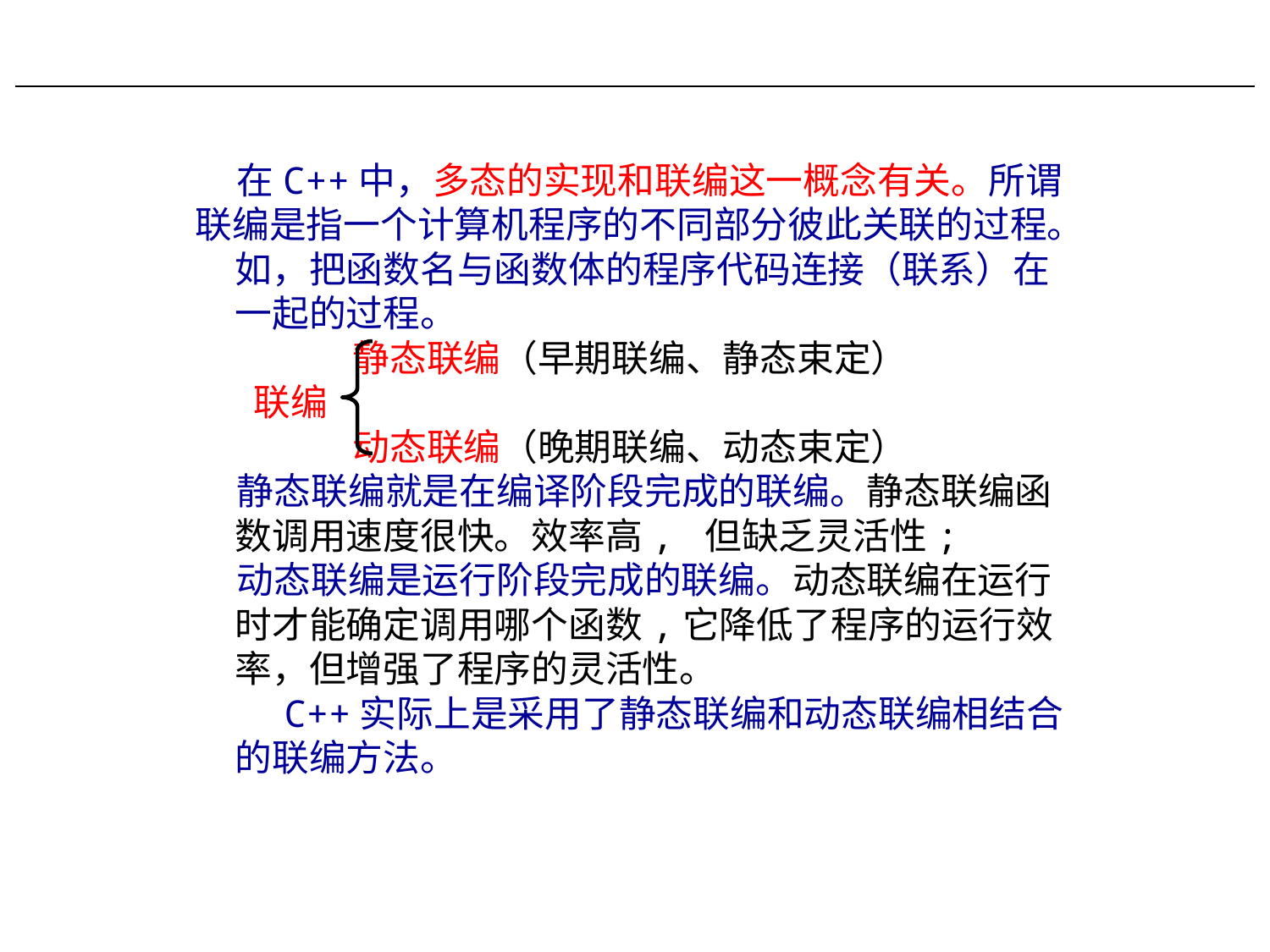

#
    在C++中，多态的实现和联编这一概念有关。所谓
联编是指一个计算机程序的不同部分彼此关联的过程。如，把函数名与函数体的程序代码连接（联系）在一起的过程。
                  静态联编（早期联编、静态束定）
      联编
                  动态联编（晚期联编、动态束定）
    静态联编就是在编译阶段完成的联编。静态联编函数调用速度很快。效率高, 但缺乏灵活性;
    动态联编是运行阶段完成的联编。动态联编在运行时才能确定调用哪个函数,它降低了程序的运行效率，但增强了程序的灵活性。
    C++实际上是采用了静态联编和动态联编相结合的联编方法。

276